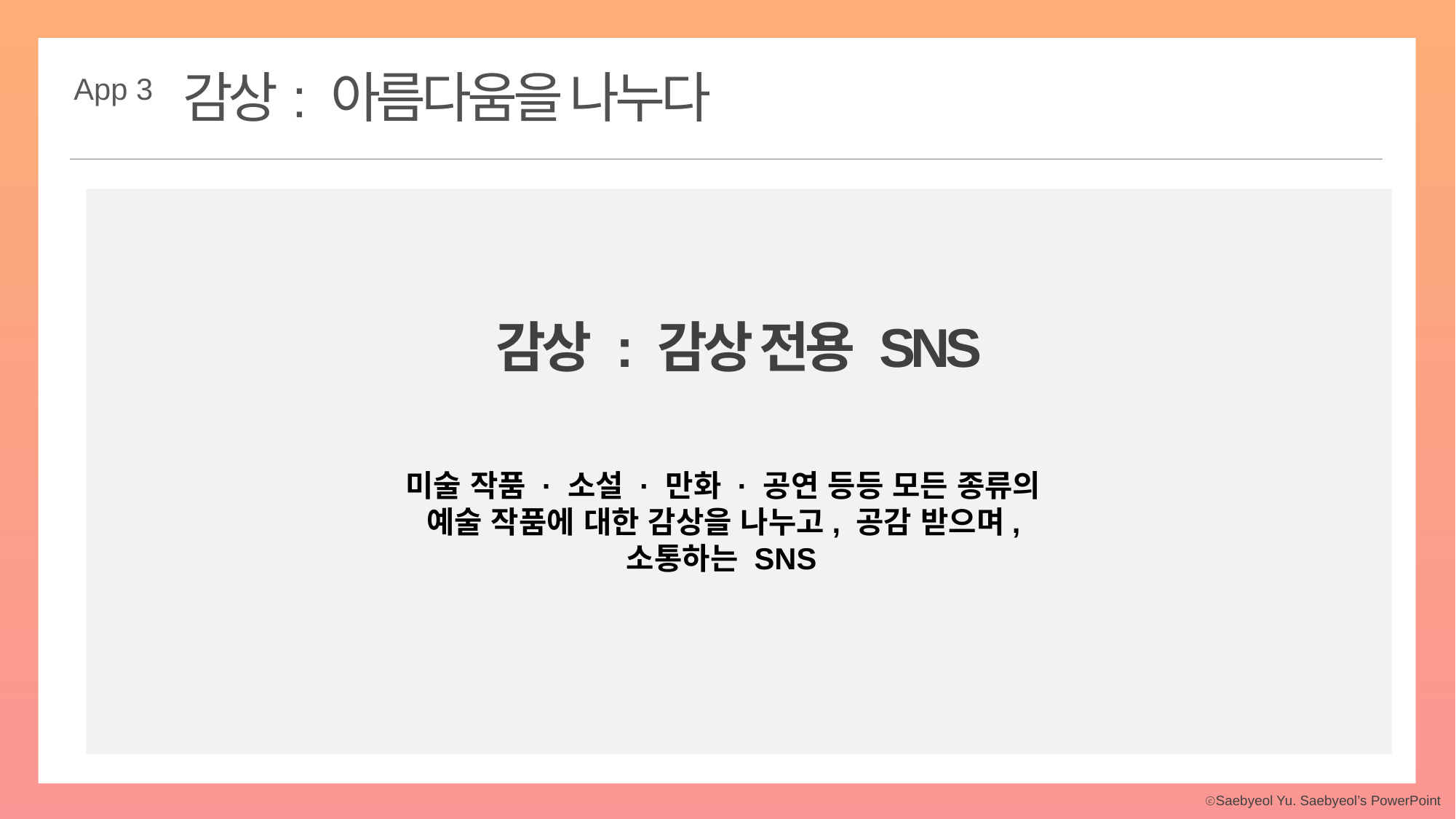

감상: 아름다움을 나누다
App 3

미술 작품 · 소설 · 만화 · 공연 등등 모든 종류의
예술 작품에 대한 감상을 나누고, 공감 받으며,
소통하는 SNS
감상 : 감상 전용 SNS